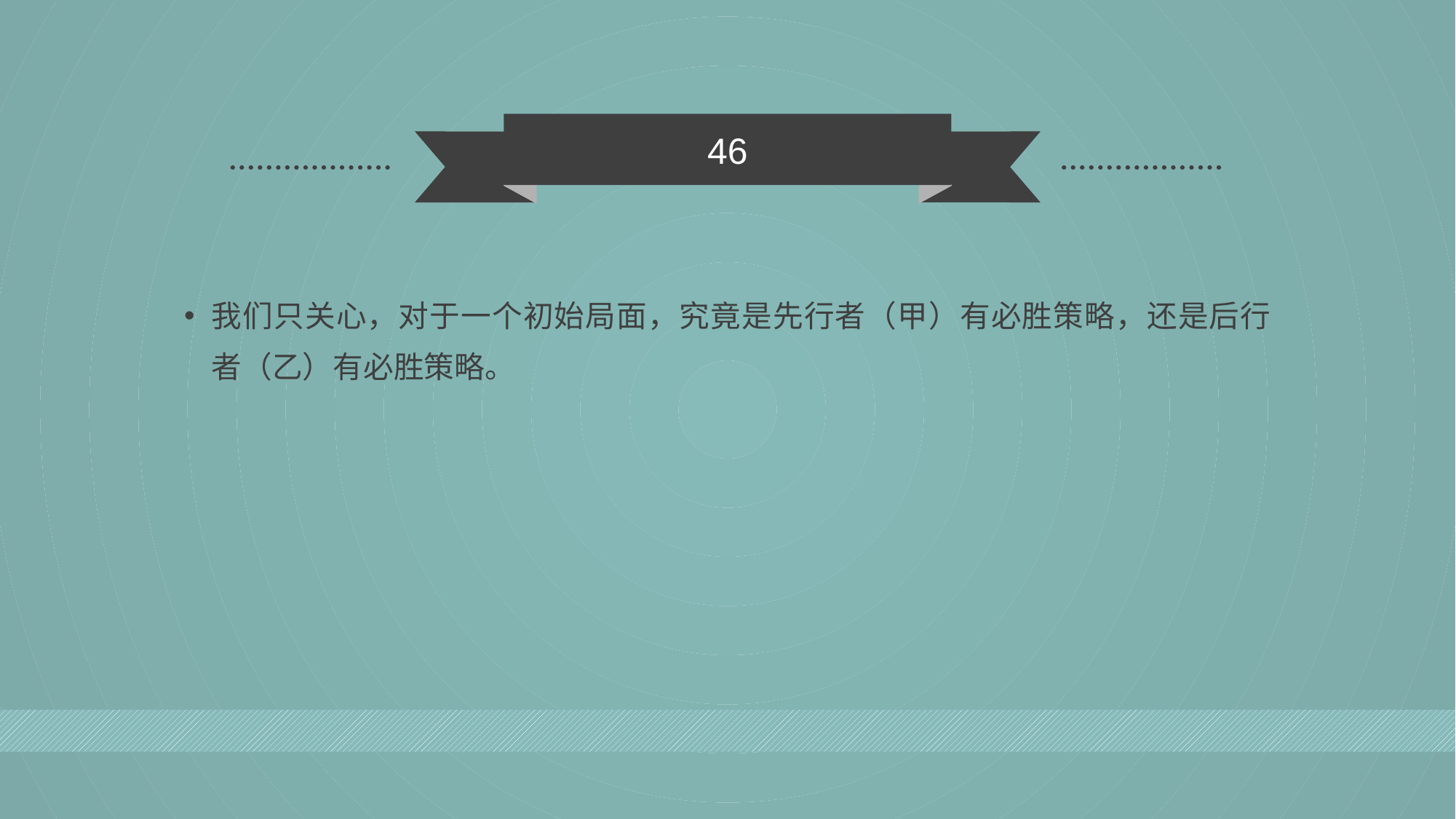

46

我们只关心，对于一个初始局面，究竟是先行者（甲）有必胜策略，还是后行者（乙）有必胜策略。